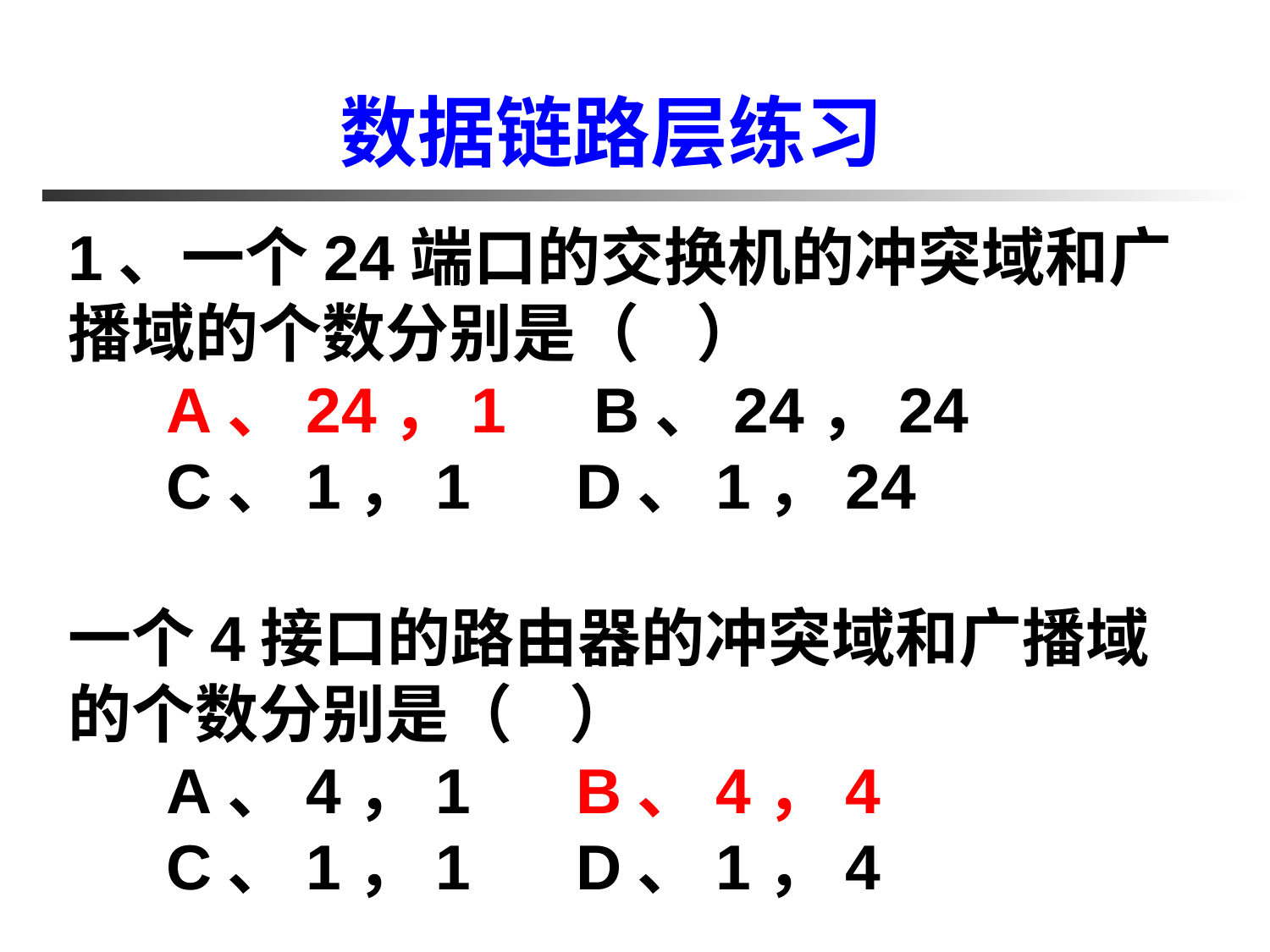

数据链路层练习
1、一个24端口的交换机的冲突域和广播域的个数分别是（    ）
  A、24，1     B、24，24
  C、1，1      D、1，24

一个4接口的路由器的冲突域和广播域的个数分别是（    ）
  A、4，1      B、4，4
  C、1，1      D、1，4

总结：
交换机划分冲突域但不隔离广播域，路由器划分冲突域并隔离广播域。